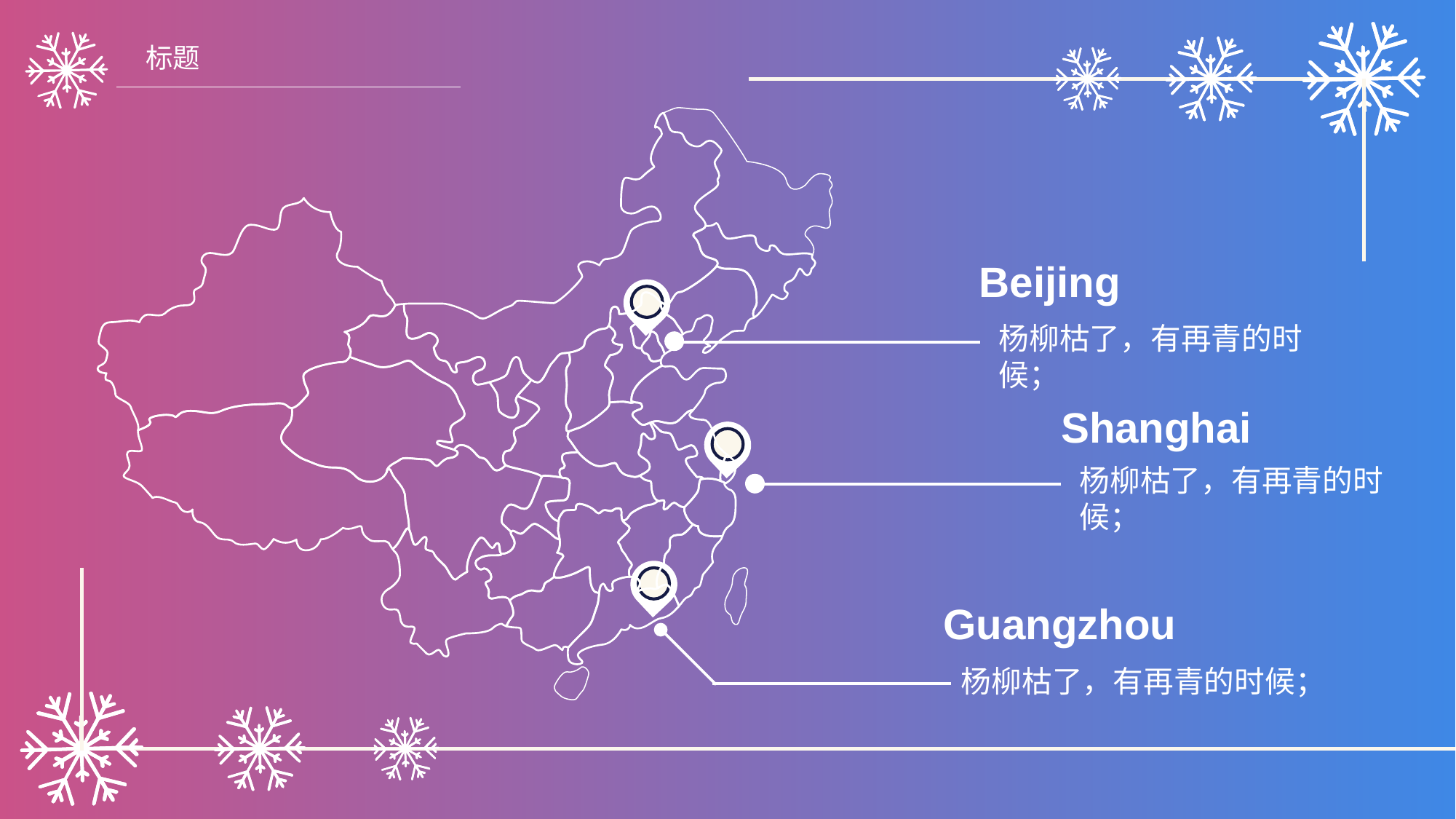

标题

Beijing

杨柳枯了，有再青的时候；

Shanghai

杨柳枯了，有再青的时候；

Guangzhou

杨柳枯了，有再青的时候；